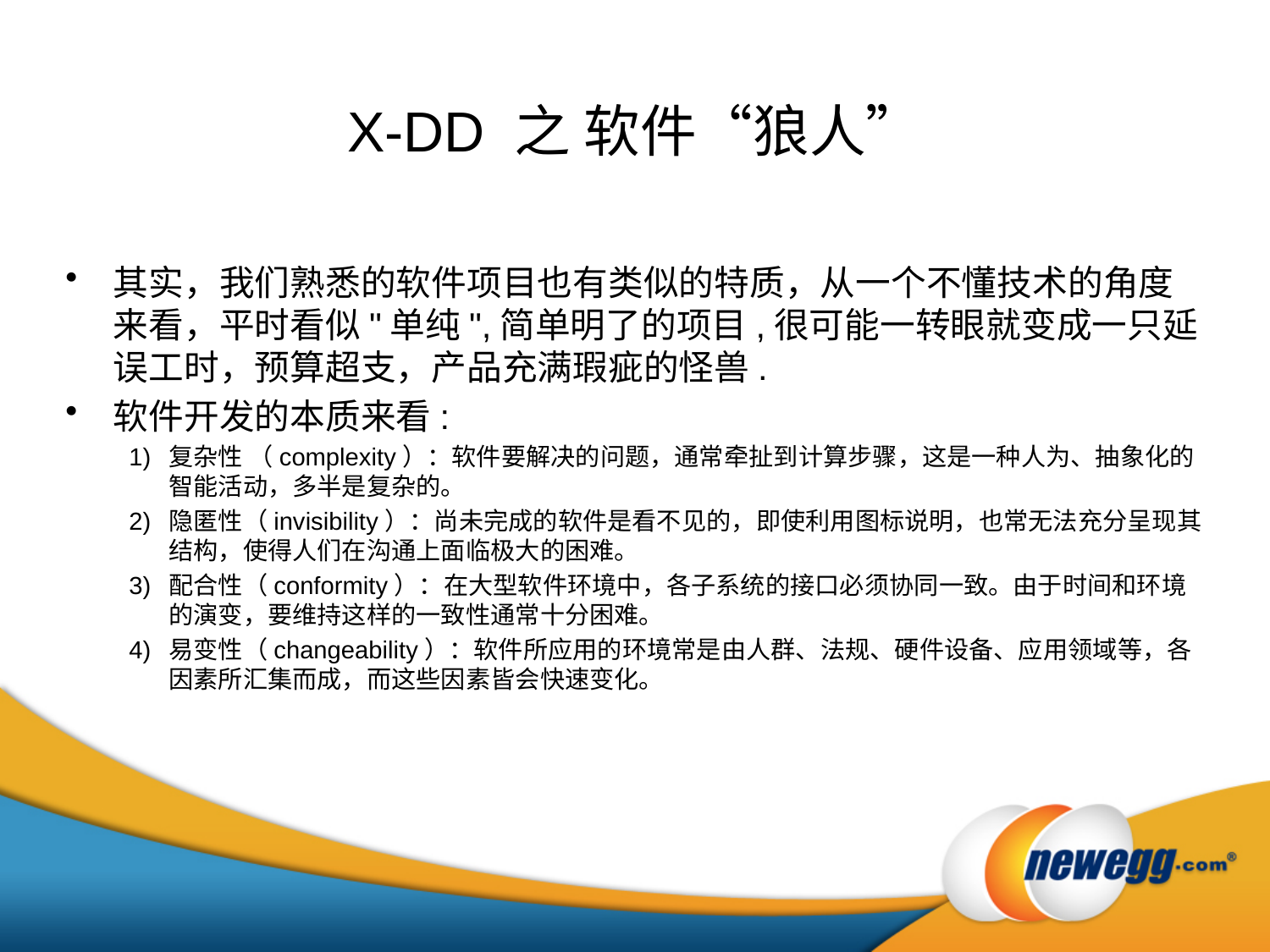

# X-DD 之 软件“狼人”
其实，我们熟悉的软件项目也有类似的特质，从一个不懂技术的角度来看，平时看似"单纯",简单明了的项目,很可能一转眼就变成一只延误工时，预算超支，产品充满瑕疵的怪兽.
软件开发的本质来看:
复杂性 （complexity）：软件要解决的问题，通常牵扯到计算步骤，这是一种人为、抽象化的智能活动，多半是复杂的。
隐匿性（invisibility）：尚未完成的软件是看不见的，即使利用图标说明，也常无法充分呈现其结构，使得人们在沟通上面临极大的困难。
配合性（conformity）：在大型软件环境中，各子系统的接口必须协同一致。由于时间和环境的演变，要维持这样的一致性通常十分困难。
易变性（changeability）：软件所应用的环境常是由人群、法规、硬件设备、应用领域等，各因素所汇集而成，而这些因素皆会快速变化。